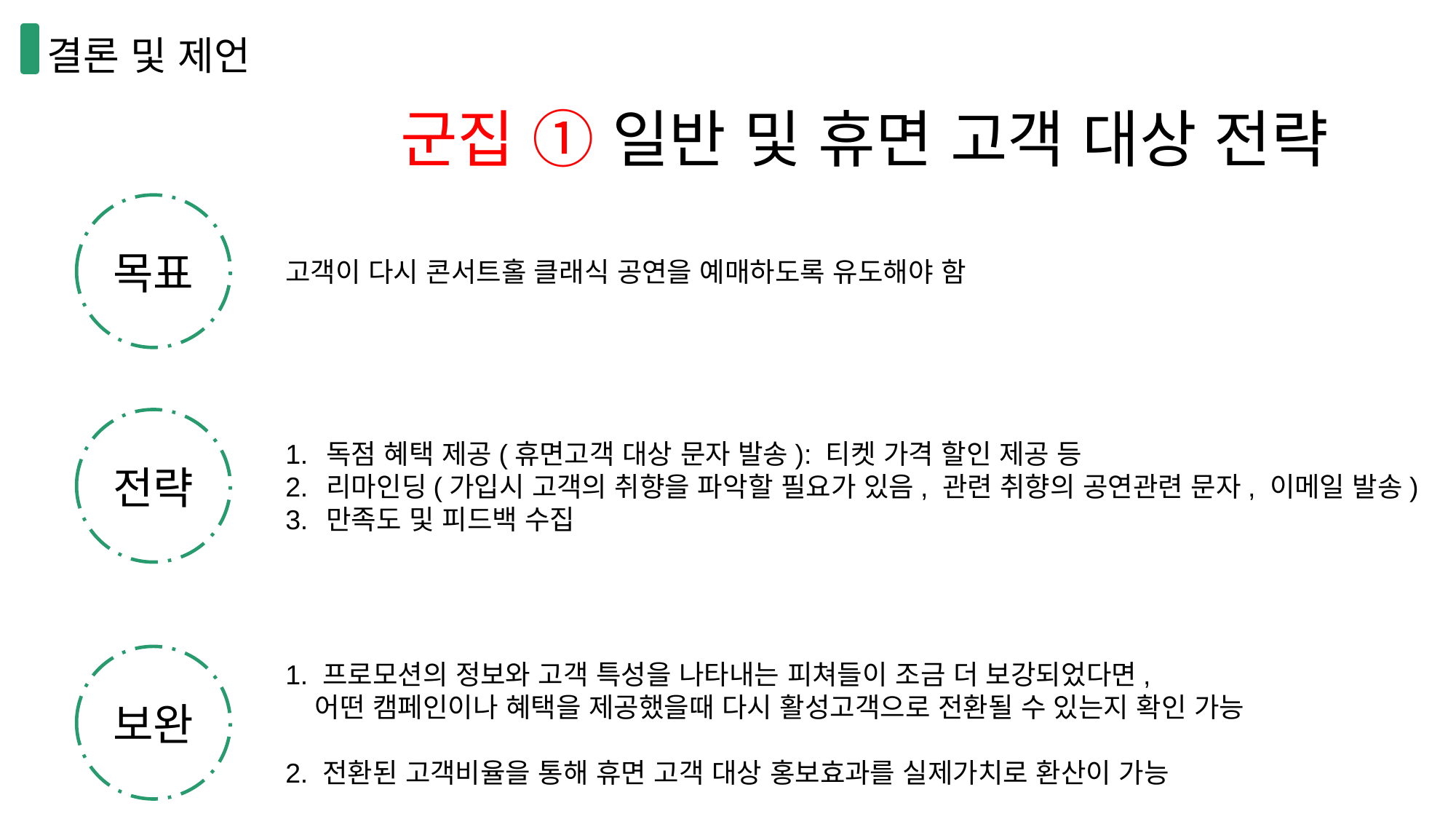

결론 및 제언

군집 ① 일반 및 휴면 고객 대상 전략

목표
고객이 다시 콘서트홀 클래식 공연을 예매하도록 유도해야 함

독점 혜택 제공(휴면고객 대상 문자 발송): 티켓 가격 할인 제공 등
리마인딩(가입시 고객의 취향을 파악할 필요가 있음, 관련 취향의 공연관련 문자, 이메일 발송)
만족도 및 피드백 수집
전략

1. 프로모션의 정보와 고객 특성을 나타내는 피쳐들이 조금 더 보강되었다면,
   어떤 캠페인이나 혜택을 제공했을때 다시 활성고객으로 전환될 수 있는지 확인 가능

2. 전환된 고객비율을 통해 휴면 고객 대상 홍보효과를 실제가치로 환산이 가능
보완